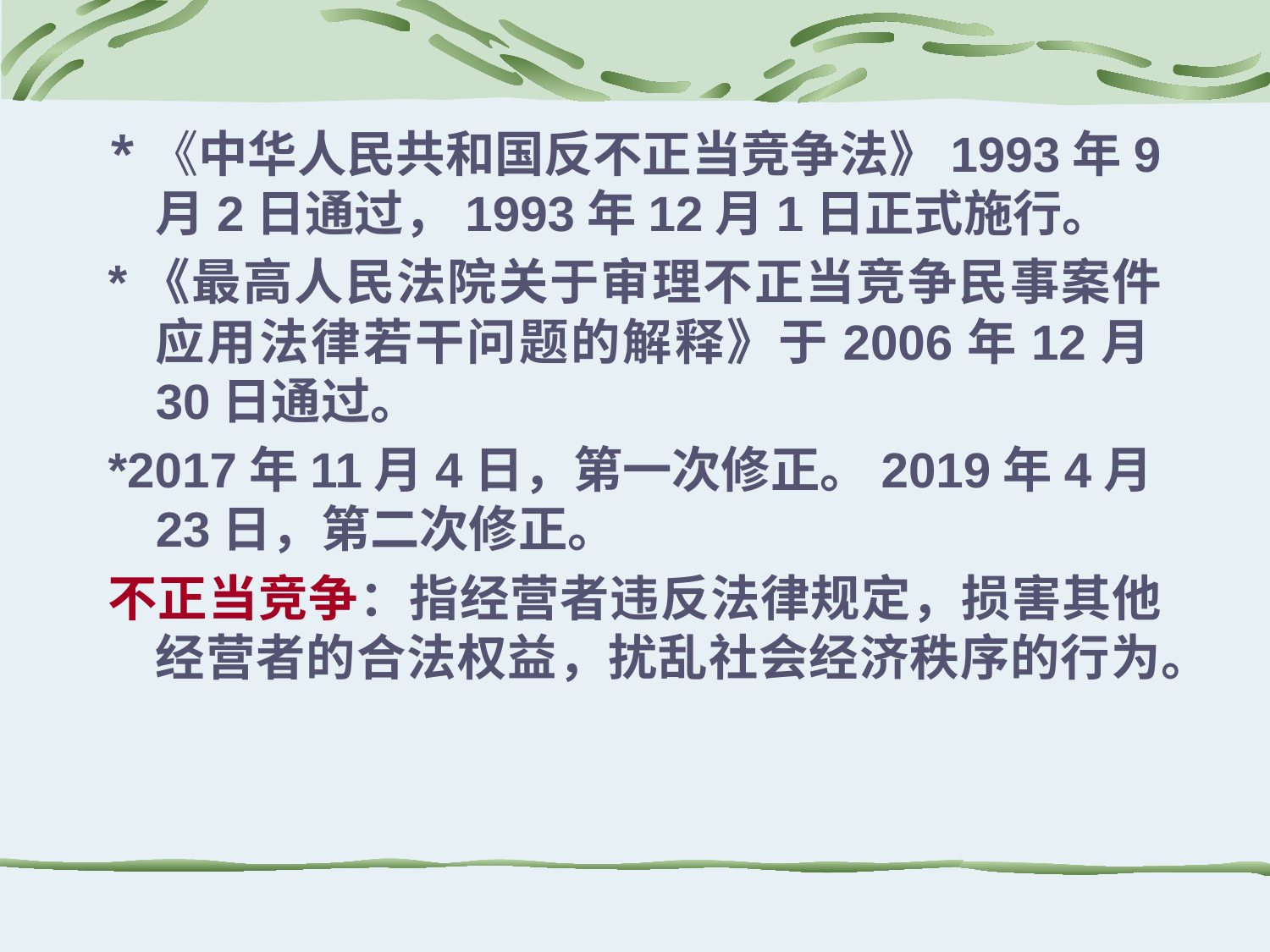

#
*《中华人民共和国反不正当竞争法》1993年9月2日通过，1993年12月1日正式施行。
*《最高人民法院关于审理不正当竞争民事案件应用法律若干问题的解释》于2006年12月30日通过。
*2017年11月4日，第一次修正。2019年4月23日，第二次修正。
不正当竞争：指经营者违反法律规定，损害其他经营者的合法权益，扰乱社会经济秩序的行为。